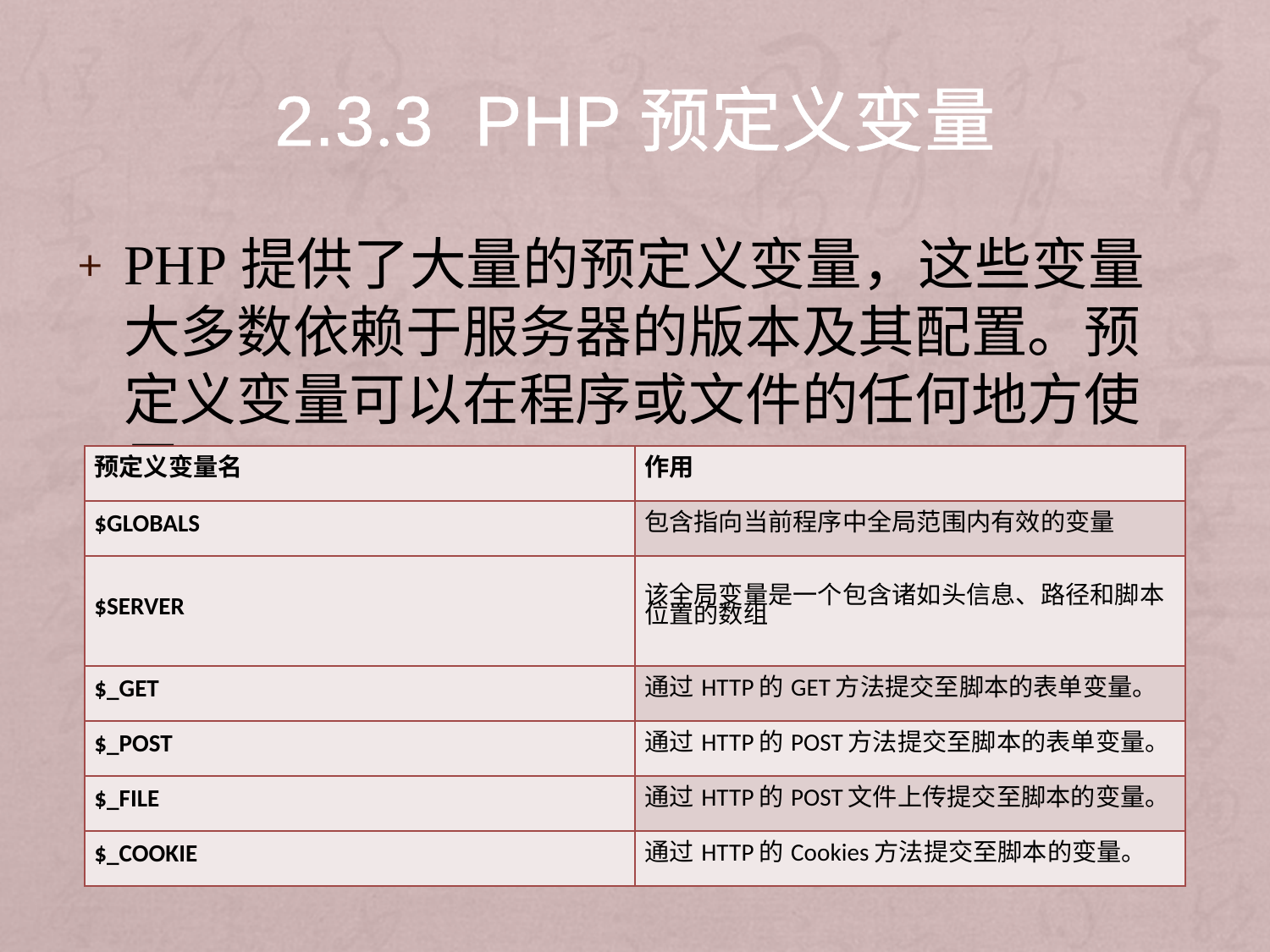

# 2.3.3  PHP预定义变量
PHP提供了大量的预定义变量，这些变量大多数依赖于服务器的版本及其配置。预定义变量可以在程序或文件的任何地方使用。
| 预定义变量名 | 作用 |
| --- | --- |
| $GLOBALS | 包含指向当前程序中全局范围内有效的变量 |
| $SERVER | 该全局变量是一个包含诸如头信息、路径和脚本位置的数组 |
| $\_GET | 通过HTTP的GET方法提交至脚本的表单变量。 |
| $\_POST | 通过HTTP的POST方法提交至脚本的表单变量。 |
| $\_FILE | 通过HTTP的POST文件上传提交至脚本的变量。 |
| $\_COOKIE | 通过HTTP的Cookies方法提交至脚本的变量。 |